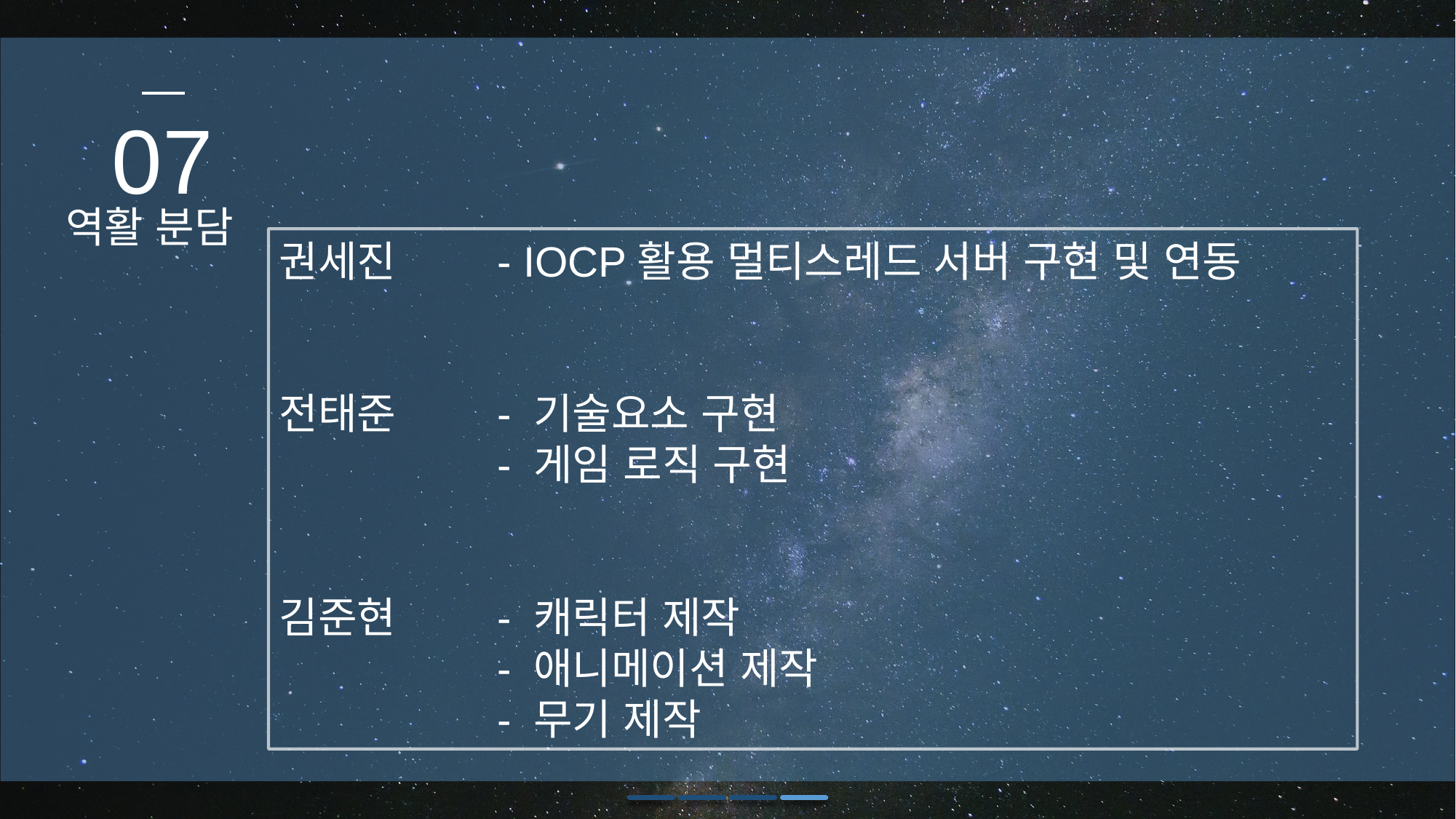

07
역활 분담
권세진 	- IOCP활용 멀티스레드 서버 구현 및 연동

전태준 	- 기술요소 구현
		- 게임 로직 구현

김준현	- 캐릭터 제작
		- 애니메이션 제작
		- 무기 제작